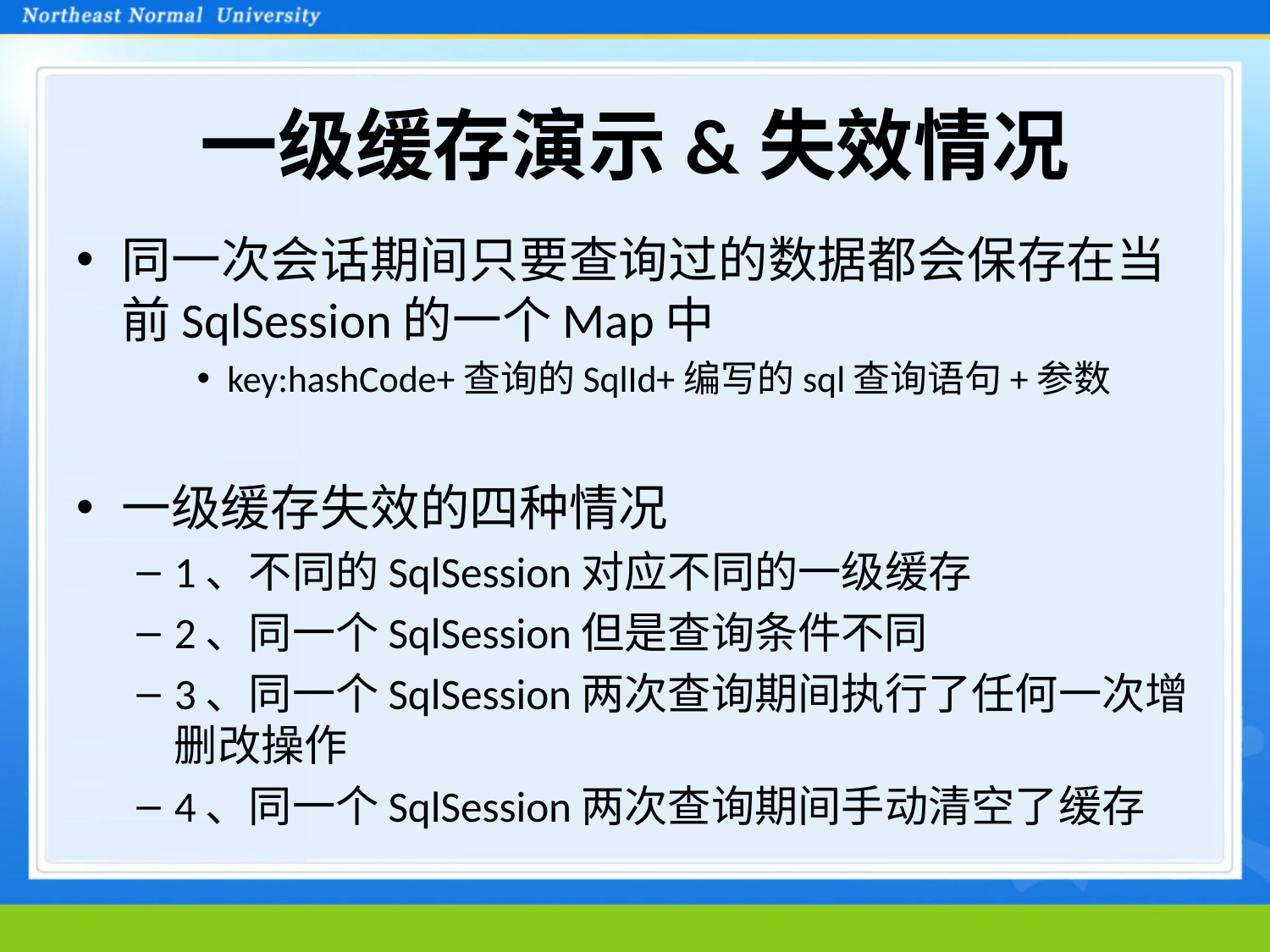

# 一级缓存演示&失效情况
同一次会话期间只要查询过的数据都会保存在当前SqlSession的一个Map中
key:hashCode+查询的SqlId+编写的sql查询语句+参数

一级缓存失效的四种情况
1、不同的SqlSession对应不同的一级缓存
2、同一个SqlSession但是查询条件不同
3、同一个SqlSession两次查询期间执行了任何一次增删改操作
4、同一个SqlSession两次查询期间手动清空了缓存